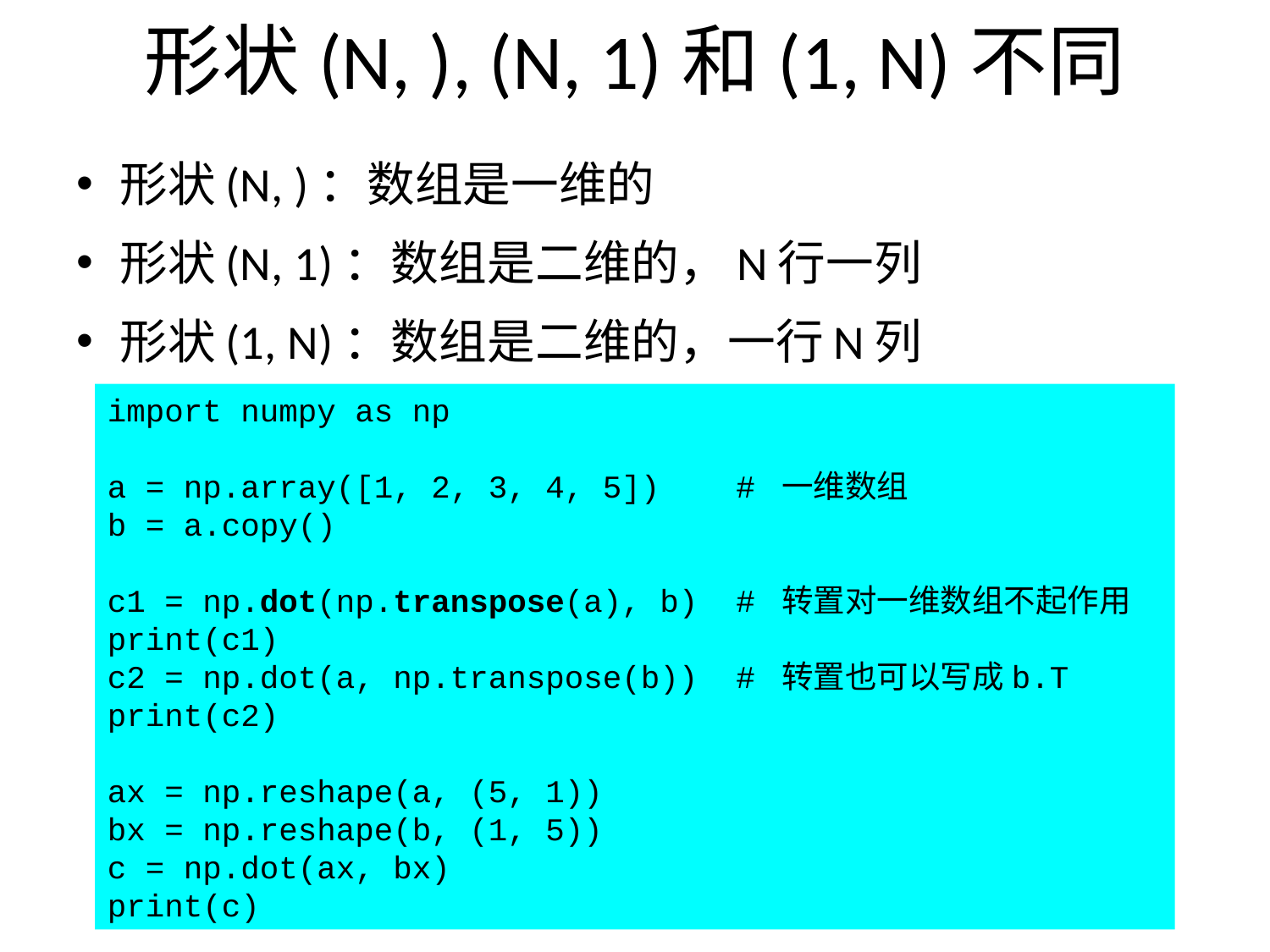

# 形状(N, ), (N, 1)和(1, N)不同
形状(N, )：数组是一维的
形状(N, 1)：数组是二维的，N行一列
形状(1, N)：数组是二维的，一行N列
import numpy as np

a = np.array([1, 2, 3, 4, 5])    # 一维数组
b = a.copy()

c1 = np.dot(np.transpose(a), b)  # 转置对一维数组不起作用
print(c1)
c2 = np.dot(a, np.transpose(b))  # 转置也可以写成b.T
print(c2)

ax = np.reshape(a, (5, 1))
bx = np.reshape(b, (1, 5))
c = np.dot(ax, bx)
print(c)